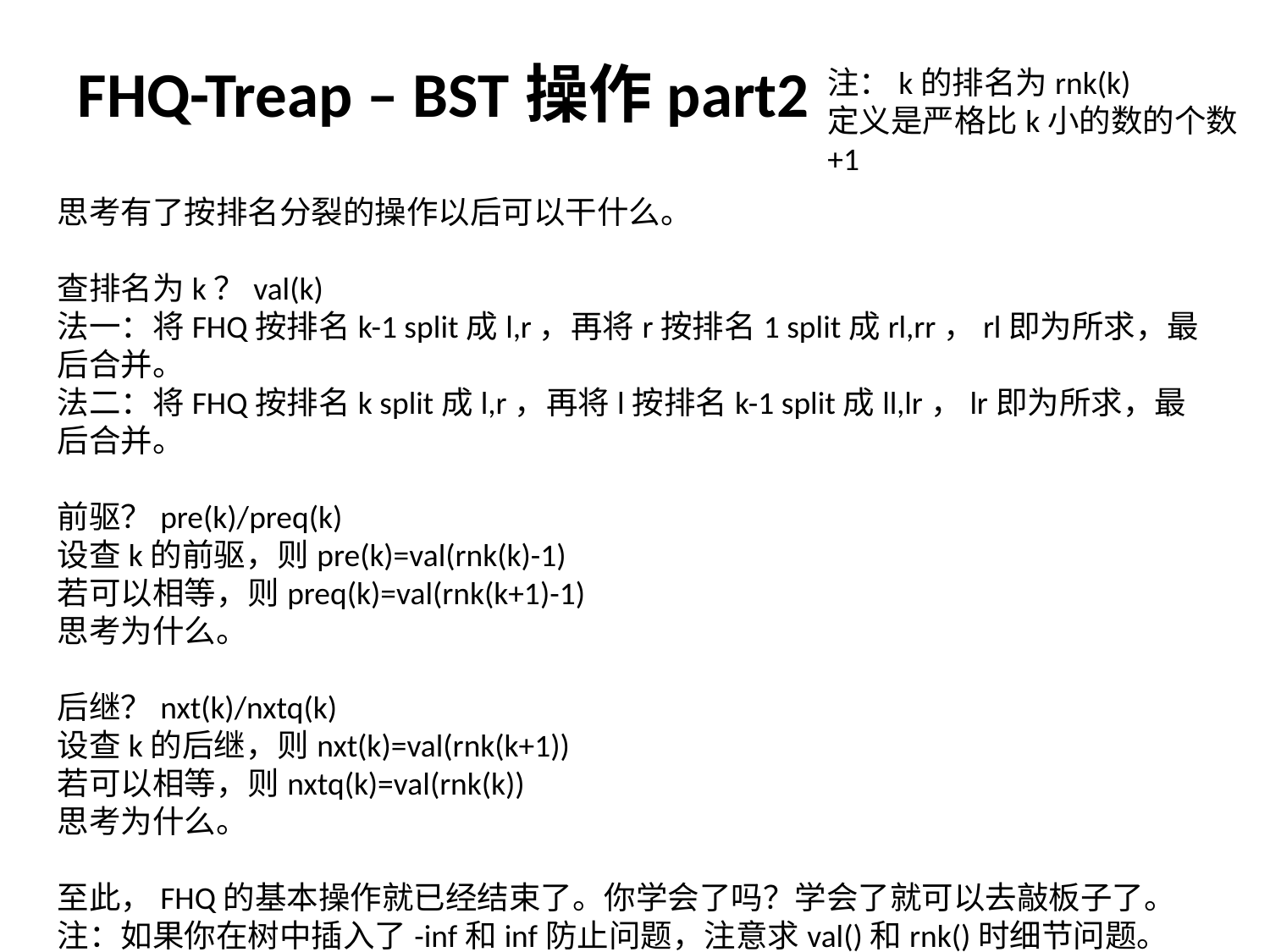

# FHQ-Treap – BST操作part2
注：k的排名为rnk(k)
定义是严格比k小的数的个数+1
思考有了按排名分裂的操作以后可以干什么。

查排名为k？val(k)
法一：将FHQ按排名k-1 split成l,r，再将r按排名1 split成rl,rr，rl即为所求，最后合并。
法二：将FHQ按排名k split成l,r，再将l按排名k-1 split成ll,lr，lr即为所求，最后合并。

前驱？pre(k)/preq(k)
设查k的前驱，则pre(k)=val(rnk(k)-1)
若可以相等，则preq(k)=val(rnk(k+1)-1)
思考为什么。

后继？nxt(k)/nxtq(k)
设查k的后继，则nxt(k)=val(rnk(k+1))
若可以相等，则nxtq(k)=val(rnk(k))
思考为什么。

至此，FHQ的基本操作就已经结束了。你学会了吗？学会了就可以去敲板子了。
注：如果你在树中插入了-inf和inf防止问题，注意求val()和rnk()时细节问题。